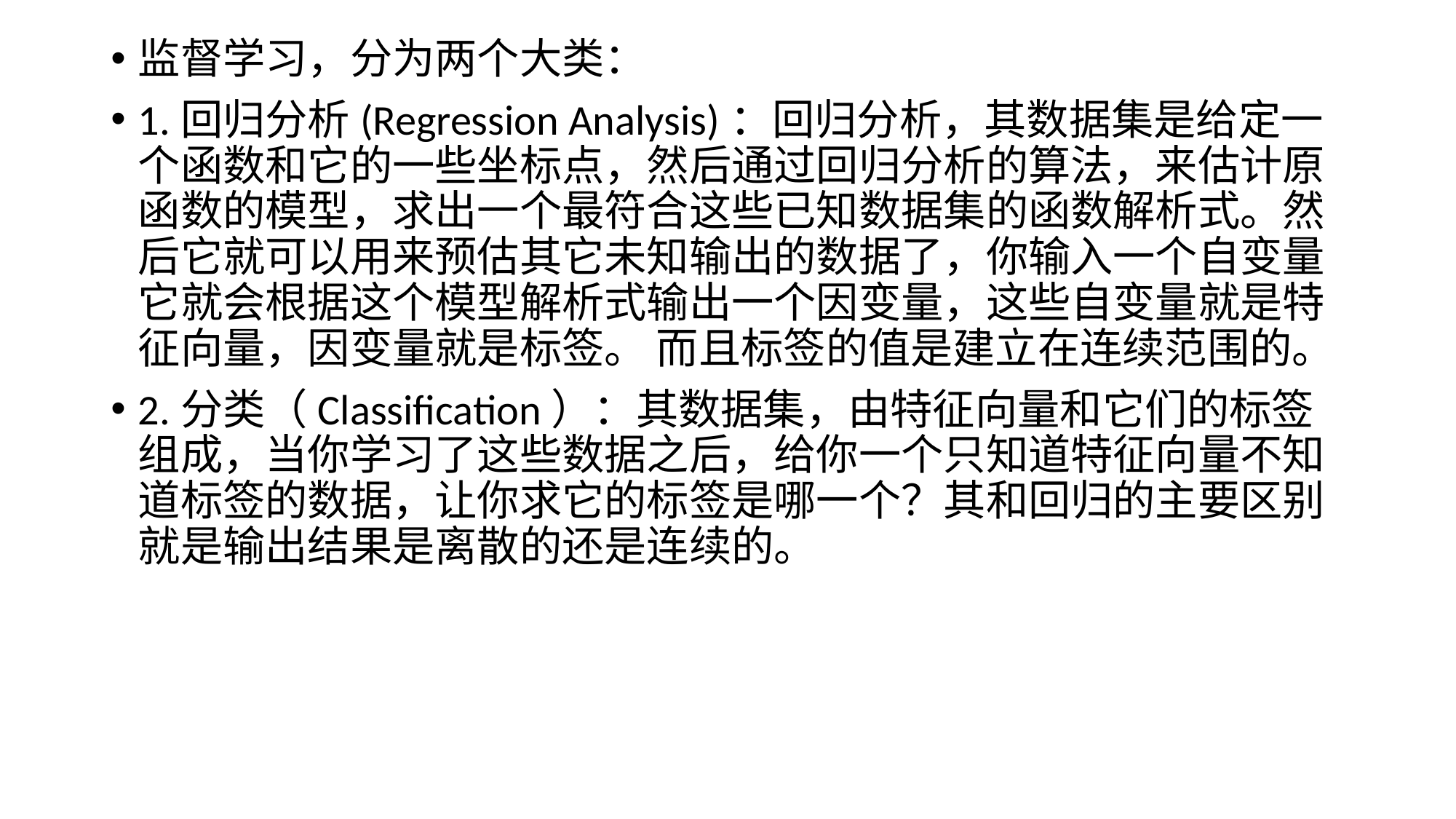

监督学习，分为两个大类：
1.回归分析(Regression Analysis)：回归分析，其数据集是给定一个函数和它的一些坐标点，然后通过回归分析的算法，来估计原函数的模型，求出一个最符合这些已知数据集的函数解析式。然后它就可以用来预估其它未知输出的数据了，你输入一个自变量它就会根据这个模型解析式输出一个因变量，这些自变量就是特征向量，因变量就是标签。 而且标签的值是建立在连续范围的。
2.分类（Classification）：其数据集，由特征向量和它们的标签组成，当你学习了这些数据之后，给你一个只知道特征向量不知道标签的数据，让你求它的标签是哪一个？其和回归的主要区别就是输出结果是离散的还是连续的。